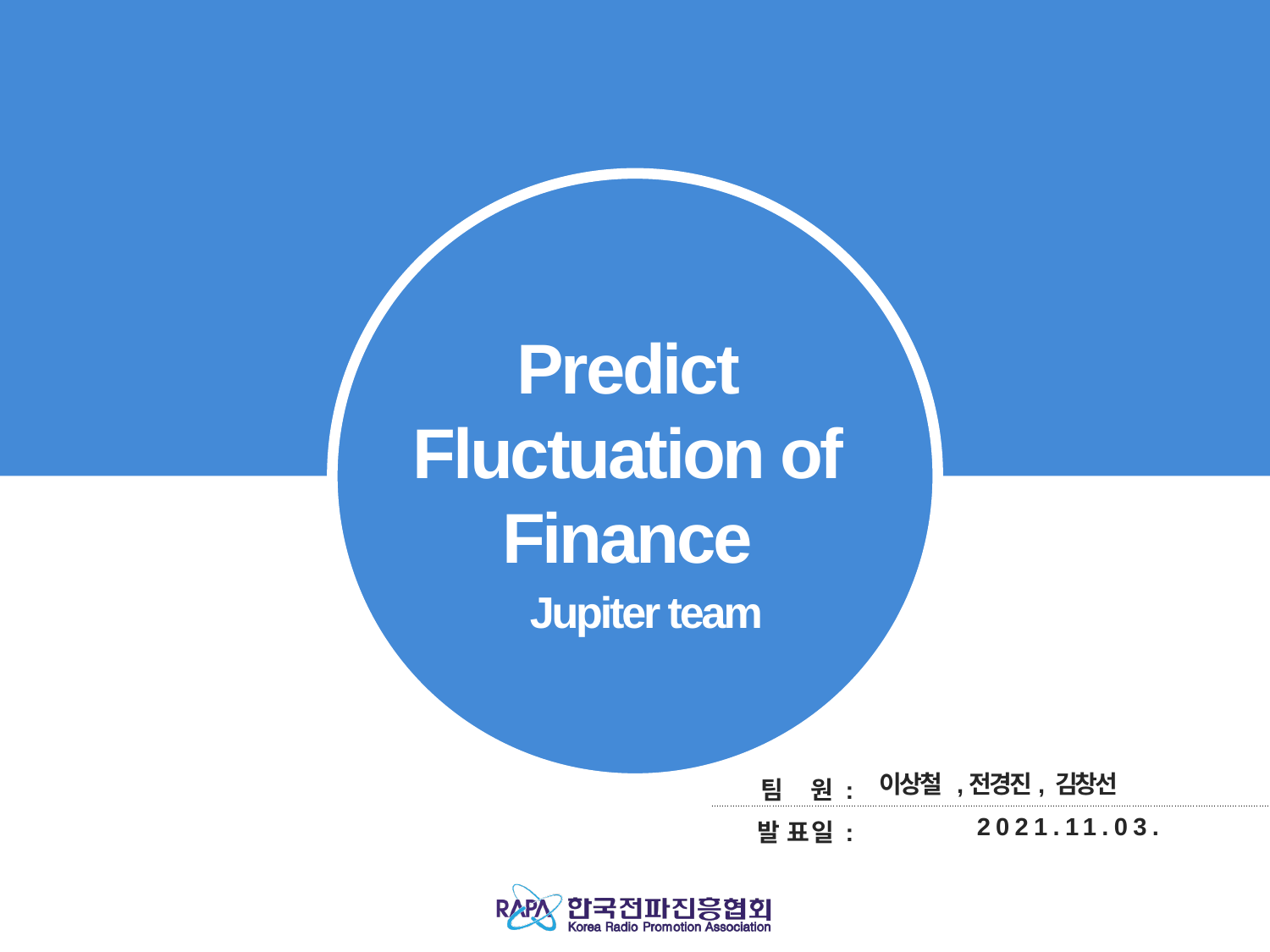

Predict Fluctuation of Finance

Jupiter team
| 팀 원 : | 이상철 ,전경진, 김창선 |
| --- | --- |
| 발 표 일 : | 2021.11.03. |